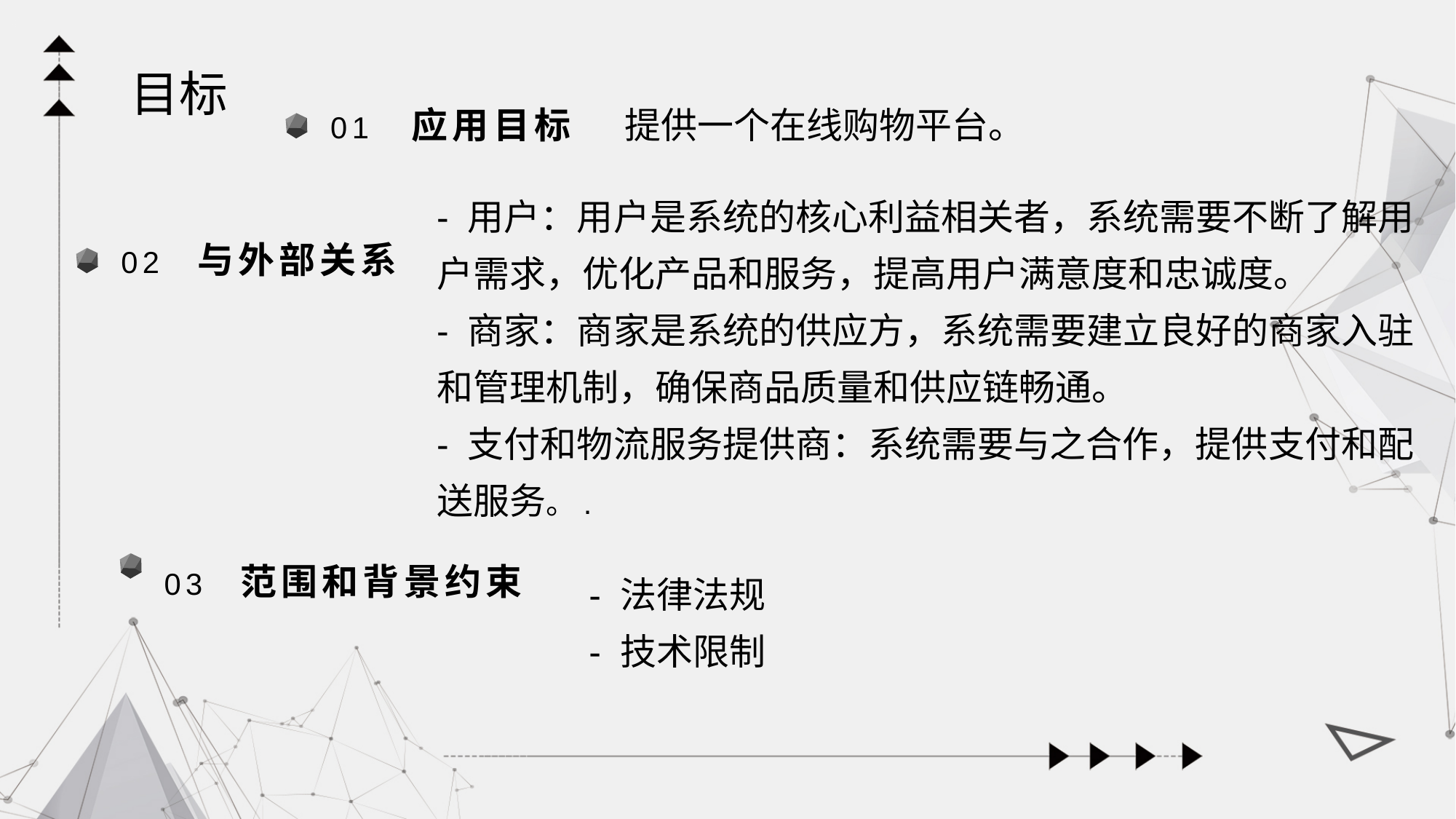

目标
提供一个在线购物平台。
01  应用目标

- 用户：用户是系统的核心利益相关者，系统需要不断了解用户需求，优化产品和服务，提高用户满意度和忠诚度。
- 商家：商家是系统的供应方，系统需要建立良好的商家入驻和管理机制，确保商品质量和供应链畅通。
- 支付和物流服务提供商：系统需要与之合作，提供支付和配送服务。.
02  与外部关系

03  范围和背景约束

- 法律法规
- 技术限制